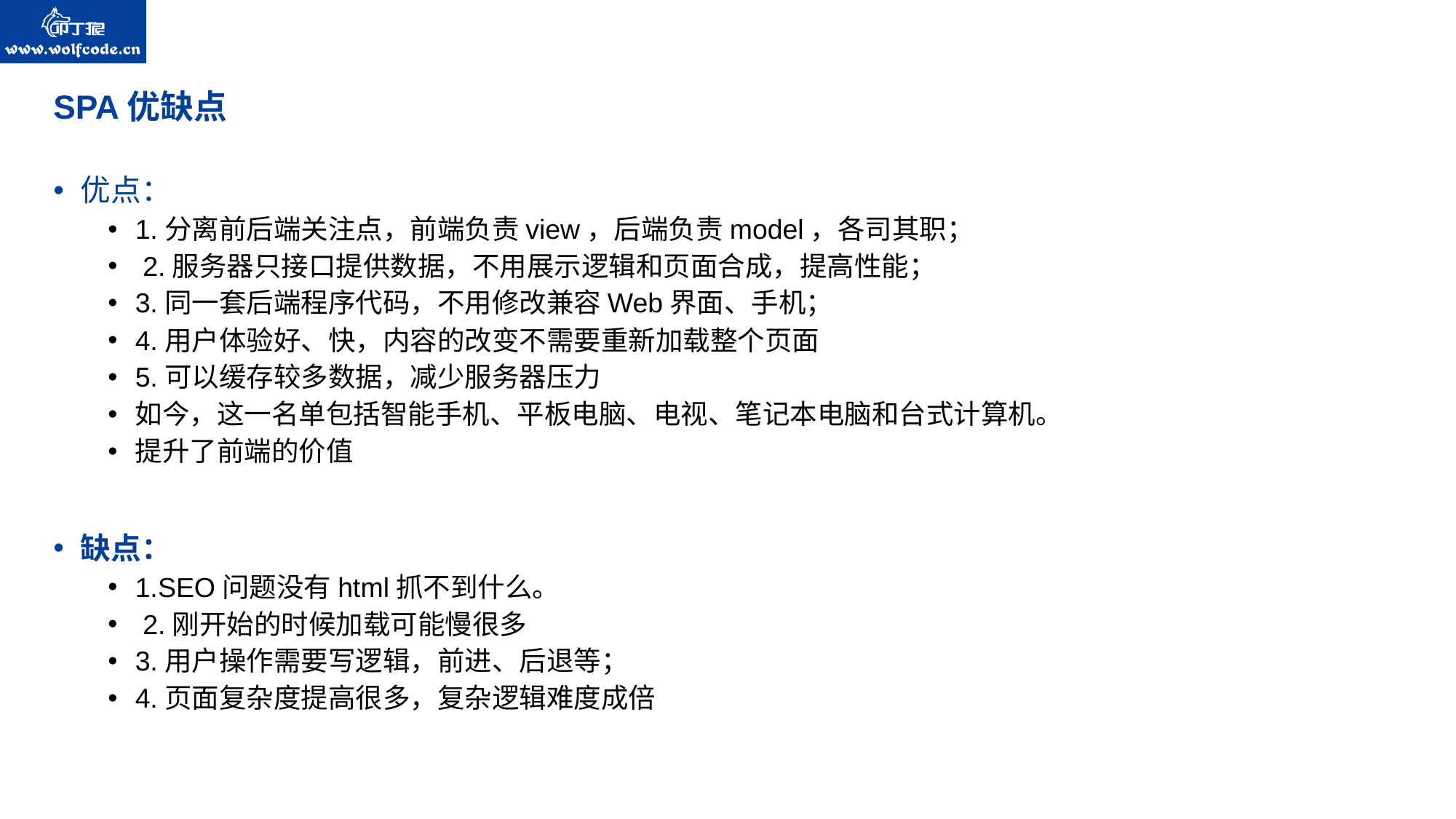

# SPA优缺点
优点：
1.分离前后端关注点，前端负责view，后端负责model，各司其职；
 2.服务器只接口提供数据，不用展示逻辑和页面合成，提高性能；
3.同一套后端程序代码，不用修改兼容Web界面、手机；
4.用户体验好、快，内容的改变不需要重新加载整个页面
5.可以缓存较多数据，减少服务器压力
如今，这一名单包括智能手机、平板电脑、电视、笔记本电脑和台式计算机。
提升了前端的价值

缺点：
1.SEO问题没有html抓不到什么。
 2.刚开始的时候加载可能慢很多
3.用户操作需要写逻辑，前进、后退等；
4.页面复杂度提高很多，复杂逻辑难度成倍